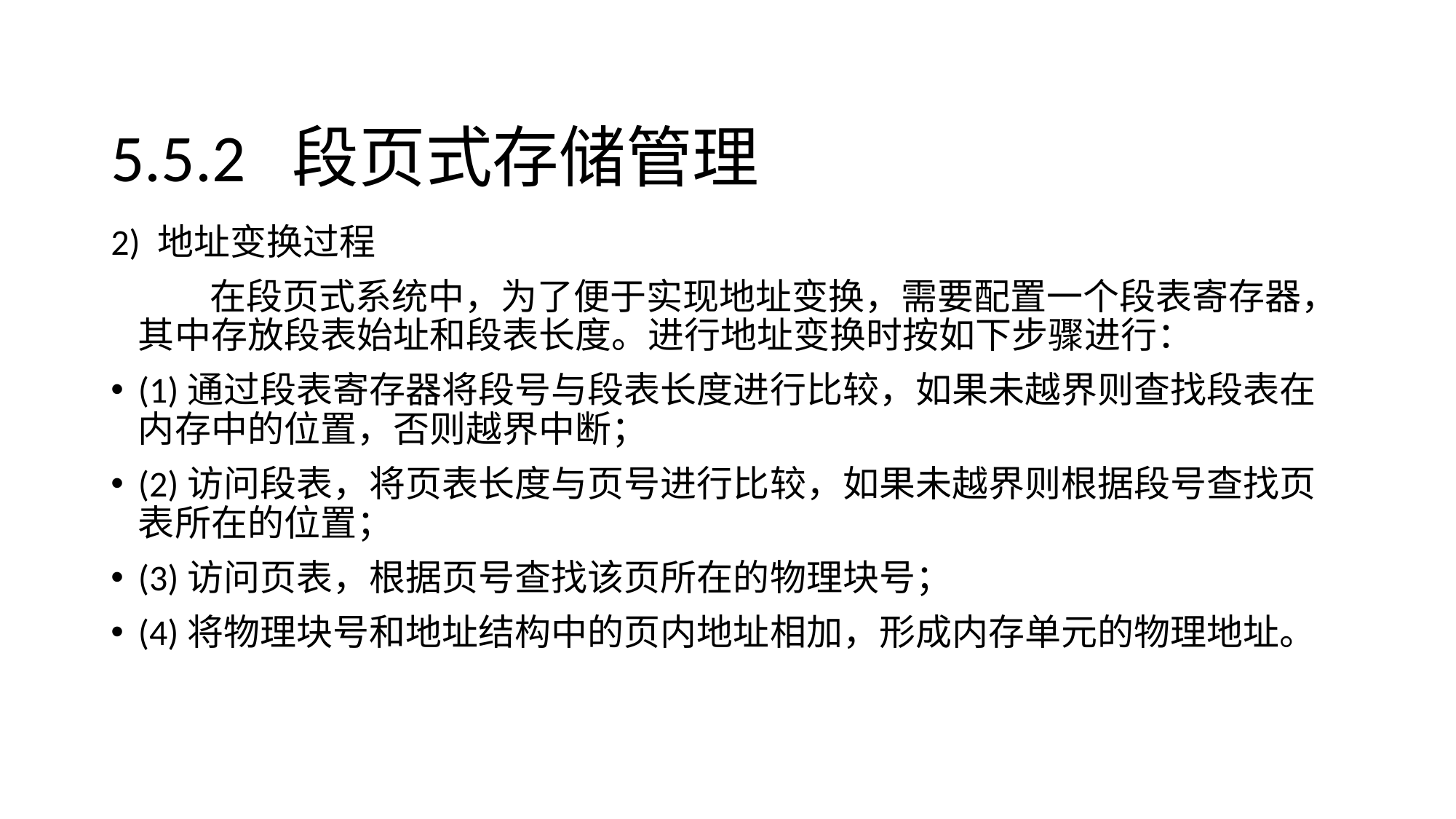

5.5.2  段页式存储管理
2) 地址变换过程
           在段页式系统中，为了便于实现地址变换，需要配置一个段表寄存器，其中存放段表始址和段表长度。进行地址变换时按如下步骤进行：
(1)通过段表寄存器将段号与段表长度进行比较，如果未越界则查找段表在内存中的位置，否则越界中断；
(2)访问段表，将页表长度与页号进行比较，如果未越界则根据段号查找页表所在的位置；
(3)访问页表，根据页号查找该页所在的物理块号；
(4)将物理块号和地址结构中的页内地址相加，形成内存单元的物理地址。

3